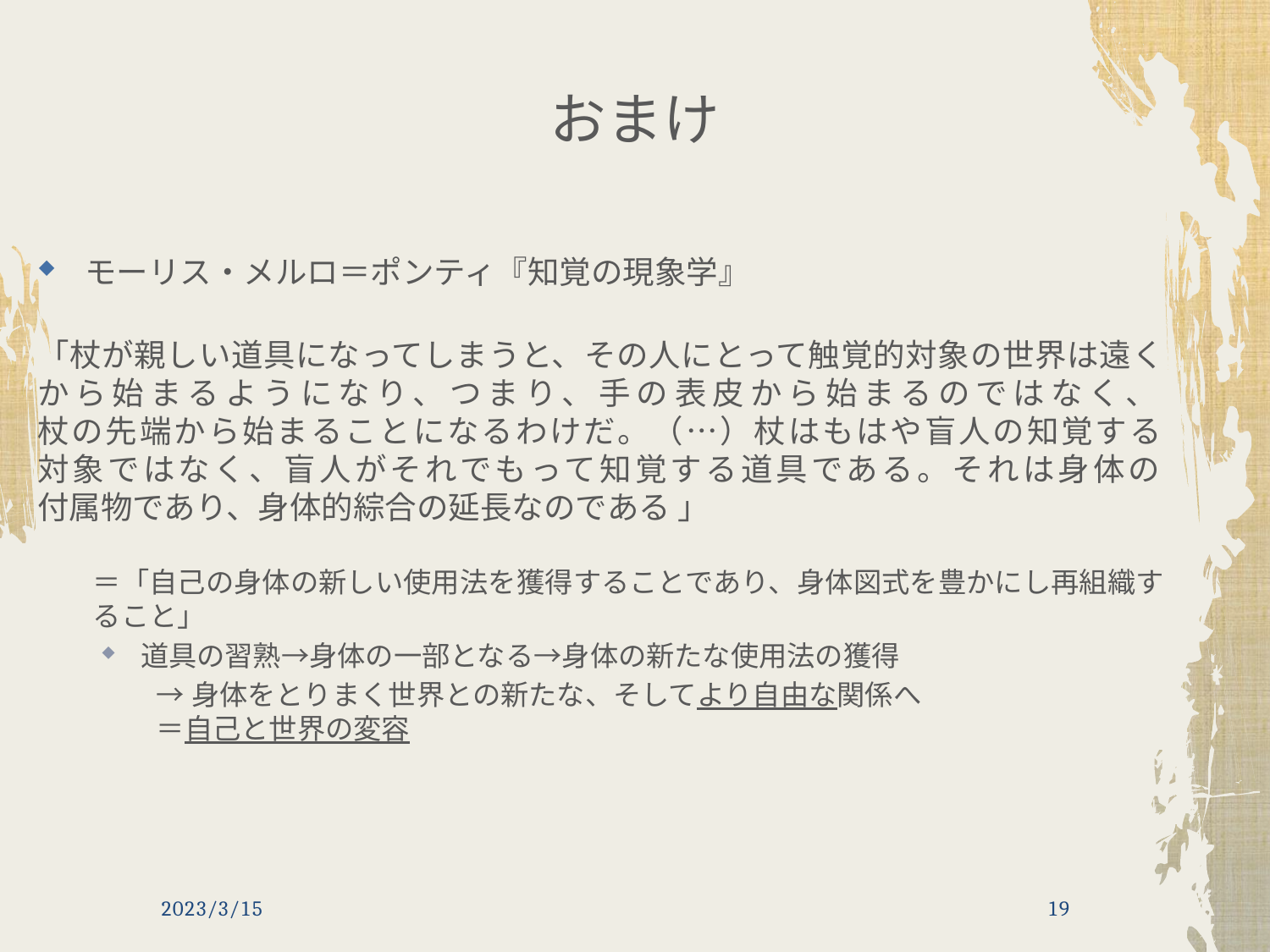

# おまけ
モーリス・メルロ＝ポンティ『知覚の現象学』
「杖が親しい道具になってしまうと、その人にとって触覚的対象の世界は遠くから始まるようになり、つまり、手の表皮から始まるのではなく、
杖の先端から始まることになるわけだ。（…）杖はもはや盲人の知覚する
対象ではなく、盲人がそれでもって知覚する道具である。それは身体の
付属物であり、身体的綜合の延長なのである 」
＝「自己の身体の新しい使用法を獲得することであり、身体図式を豊かにし再組織すること」
道具の習熟→身体の一部となる→身体の新たな使用法の獲得
→身体をとりまく世界との新たな、そしてより自由な関係へ
＝自己と世界の変容
2023/3/15
19